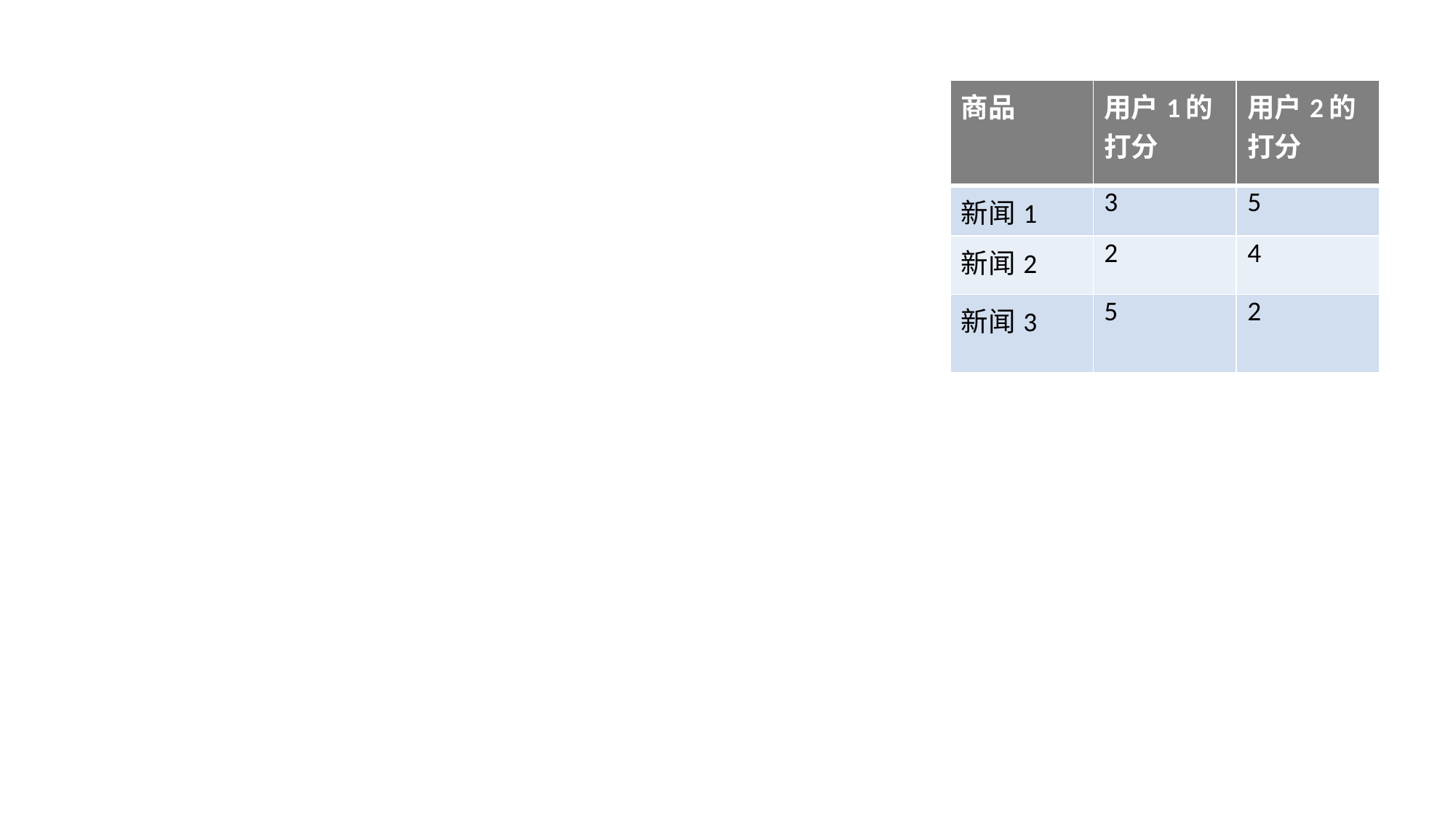

| 商品 | 用户1的打分 | 用户2的打分 |
| --- | --- | --- |
| 新闻1 | 3 | 5 |
| 新闻2 | 2 | 4 |
| 新闻3 | 5 | 2 |